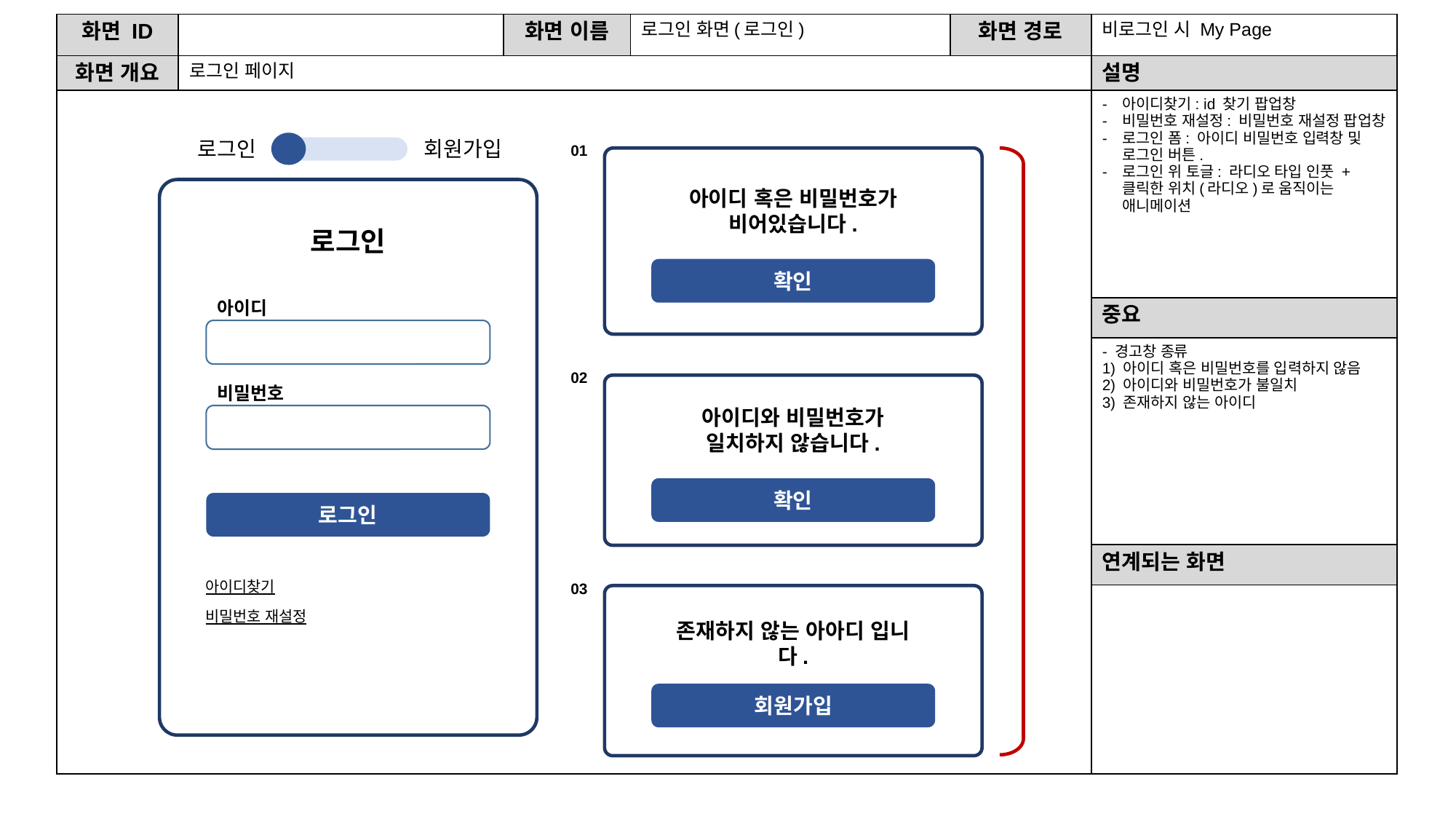

| 화면 ID |  | 화면 이름 | 로그인 화면(로그인) | 화면 경로 | 비로그인 시 My Page |
| --- | --- | --- | --- | --- | --- |
| 화면 개요 | 로그인 페이지 |  |  |  | 설명 |
|  |  |  |  |  | 아이디찾기: id 찾기 팝업창 비밀번호 재설정: 비밀번호 재설정 팝업창 로그인 폼: 아이디 비밀번호 입력창 및 로그인 버튼. 로그인 위 토글: 라디오 타입 인풋 + 클릭한 위치(라디오)로 움직이는 애니메이션 |
|  |  |  |  |  | 중요 |
|  |  |  |  |  | - 경고창 종류 1) 아이디 혹은 비밀번호를 입력하지 않음 2) 아이디와 비밀번호가 불일치 3) 존재하지 않는 아이디 |
|  |  |  |  |  | 연계되는 화면 |
|  |  |  |  |  |  |
로그인
회원가입

01

아이디 혹은 비밀번호가 비어있습니다.

로그인
아이디

비밀번호

로그인
아이디찾기
비밀번호 재설정
확인
02

아이디와 비밀번호가 일치하지 않습니다.
확인
03

존재하지 않는 아아디 입니다.
회원가입